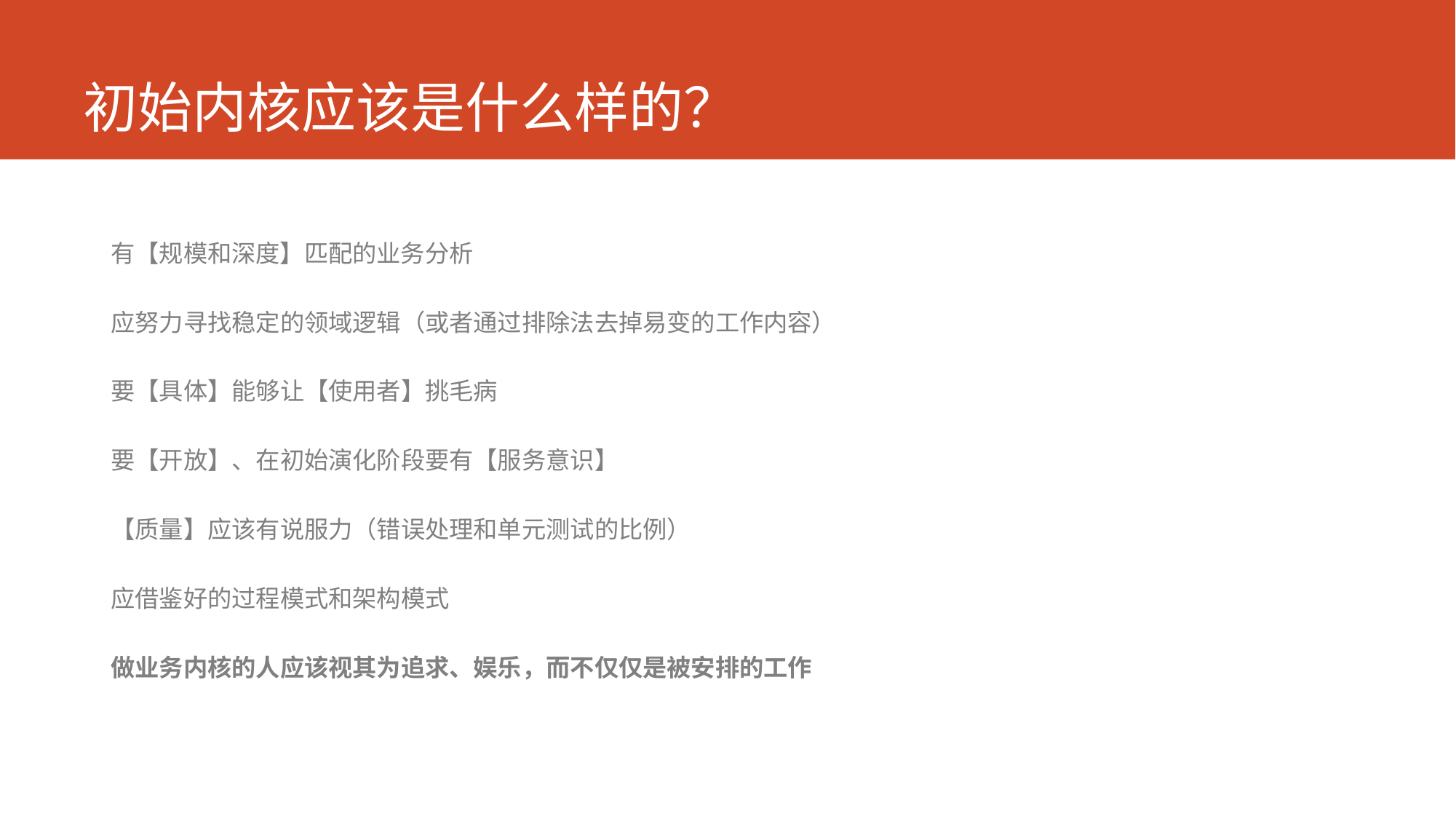

# 初始内核应该是什么样的？
有【规模和深度】匹配的业务分析
应努力寻找稳定的领域逻辑（或者通过排除法去掉易变的工作内容）
要【具体】能够让【使用者】挑毛病
要【开放】、在初始演化阶段要有【服务意识】
【质量】应该有说服力（错误处理和单元测试的比例）
应借鉴好的过程模式和架构模式
做业务内核的人应该视其为追求、娱乐，而不仅仅是被安排的工作